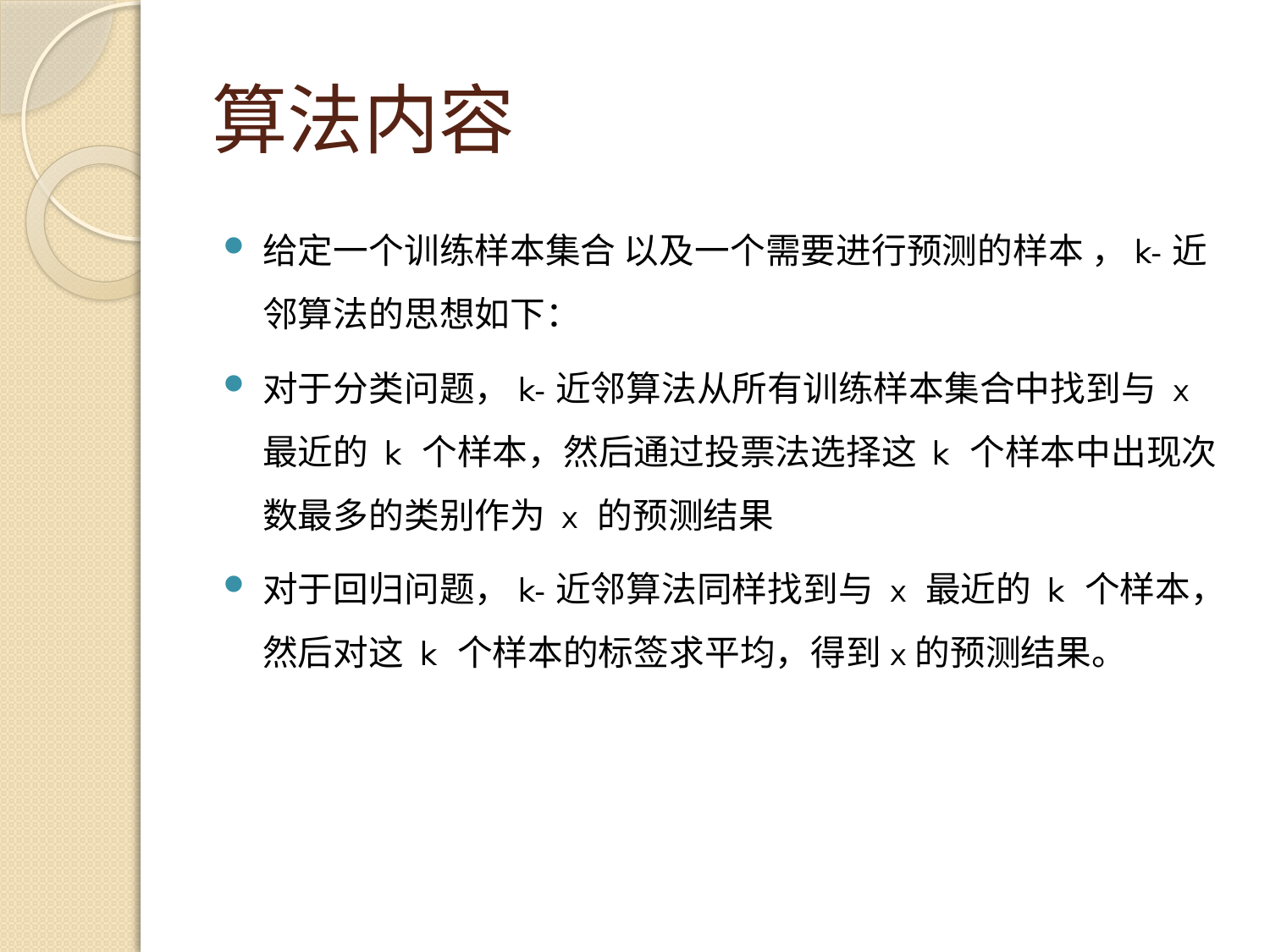

# 算法内容
给定一个训练样本集合 以及一个需要进行预测的样本 ，k-近邻算法的思想如下：
对于分类问题，k-近邻算法从所有训练样本集合中找到与 x 最近的 k 个样本，然后通过投票法选择这 k 个样本中出现次数最多的类别作为 x 的预测结果
对于回归问题，k-近邻算法同样找到与 x 最近的 k 个样本，然后对这 k 个样本的标签求平均，得到x的预测结果。